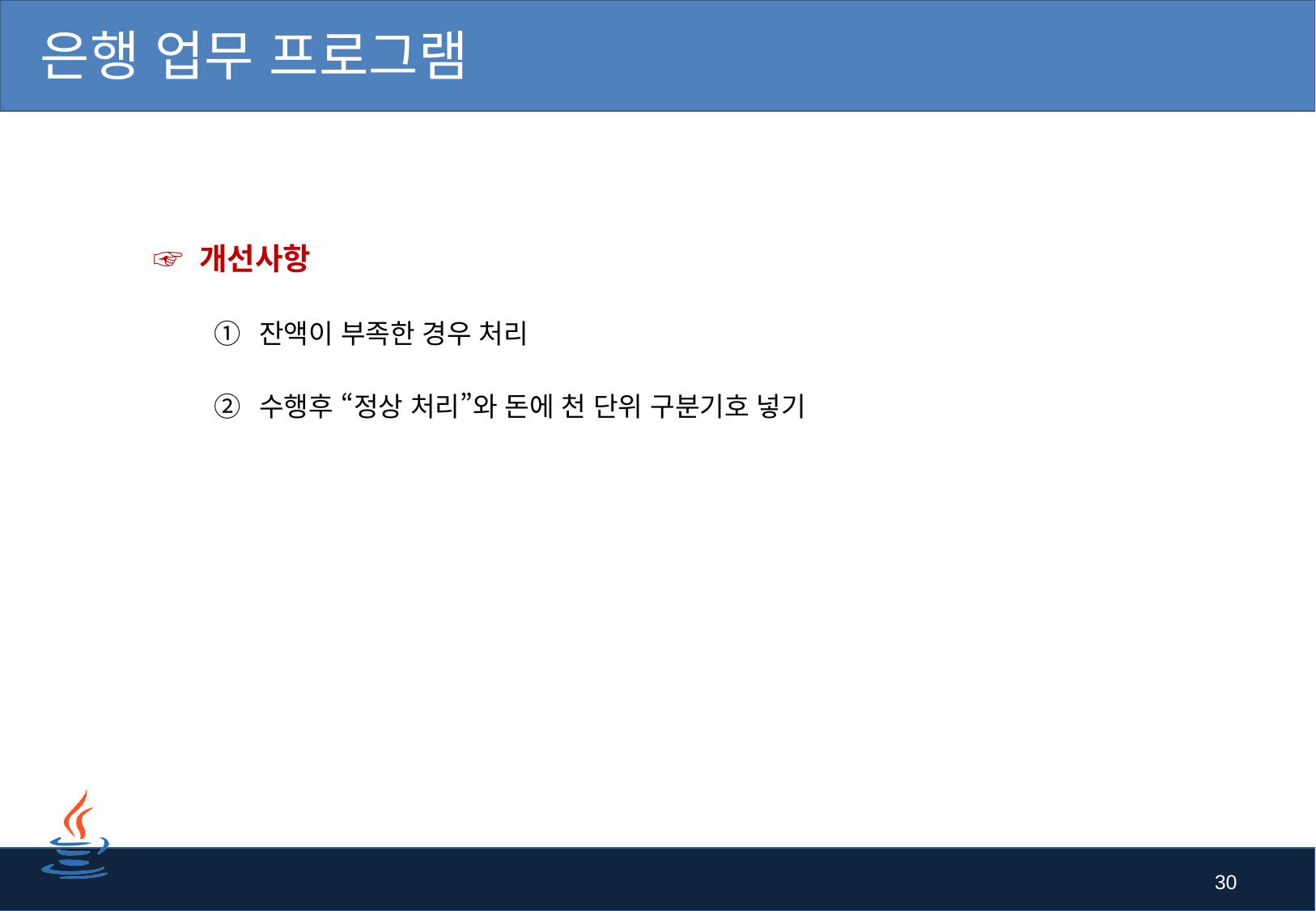

# 은행 업무 프로그램
☞ 개선사항
잔액이 부족한 경우 처리
수행후 “정상 처리”와 돈에 천 단위 구분기호 넣기
30